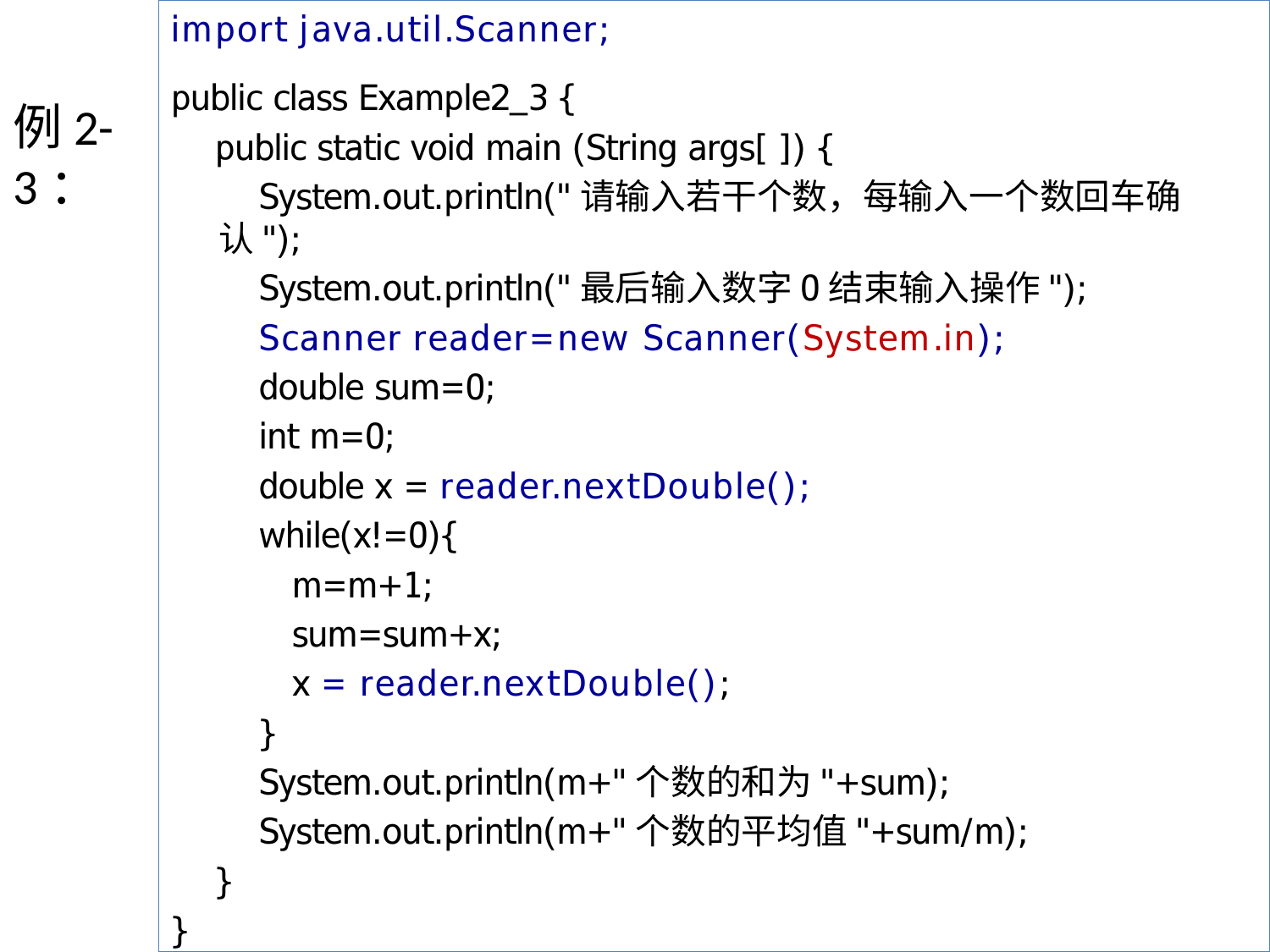

import java.util.Scanner;

public class Example2_3 {
    public static void main (String args[ ]) {
        System.out.println("请输入若干个数，每输入一个数回车确认");
        System.out.println("最后输入数字0结束输入操作");
        Scanner reader=new Scanner(System.in);
        double sum=0;
        int m=0;
        double x = reader.nextDouble();
        while(x!=0){
           m=m+1;
           sum=sum+x;
           x = reader.nextDouble();
        }
        System.out.println(m+"个数的和为"+sum);
        System.out.println(m+"个数的平均值"+sum/m);
    }
}
# 例2-3：